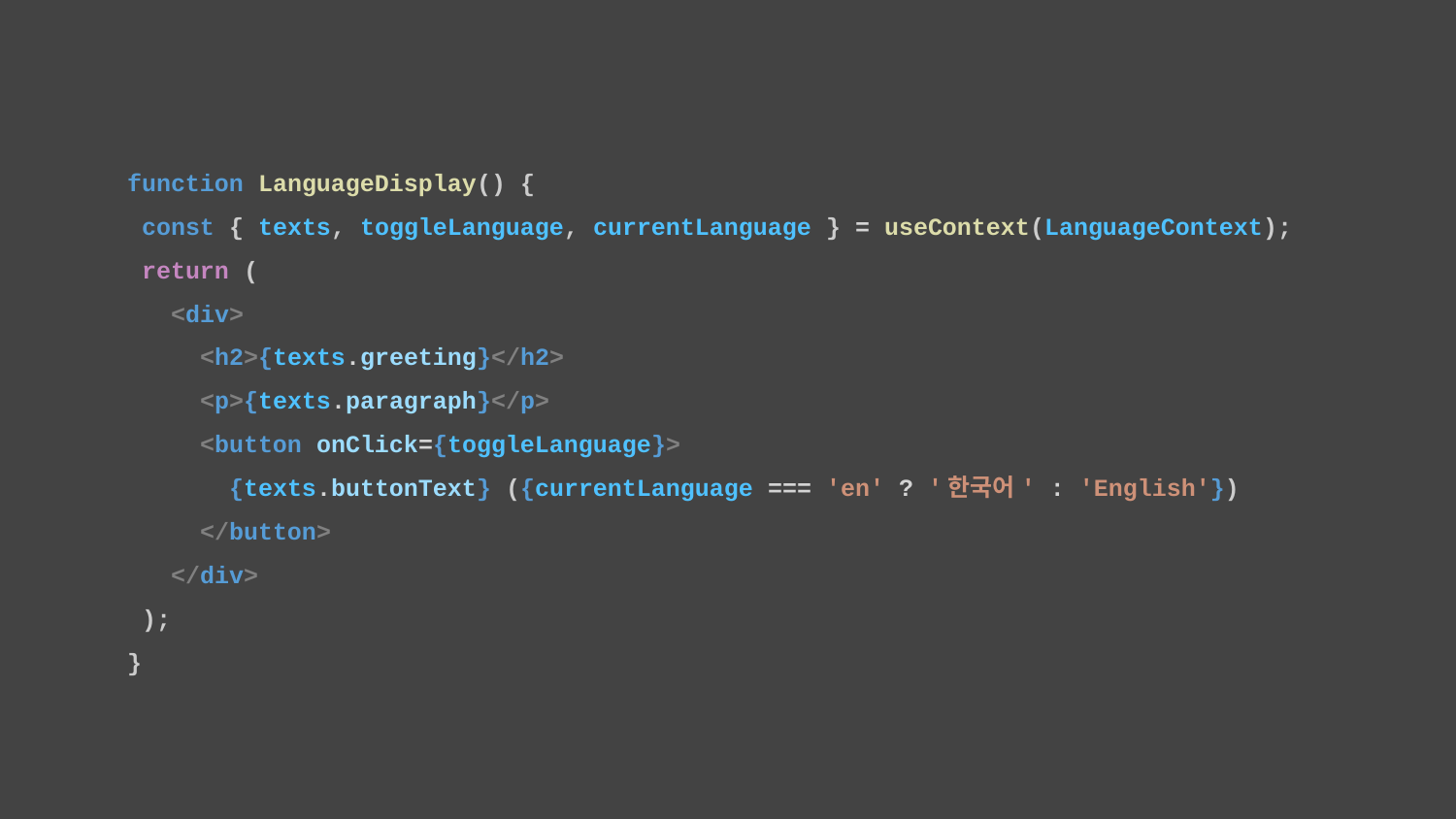

function LanguageDisplay() {
 const { texts, toggleLanguage, currentLanguage } = useContext(LanguageContext);
 return (
   <div>
     <h2>{texts.greeting}</h2>
     <p>{texts.paragraph}</p>
     <button onClick={toggleLanguage}>
       {texts.buttonText} ({currentLanguage === 'en' ? '한국어' : 'English'})
     </button>
   </div>
 );
}